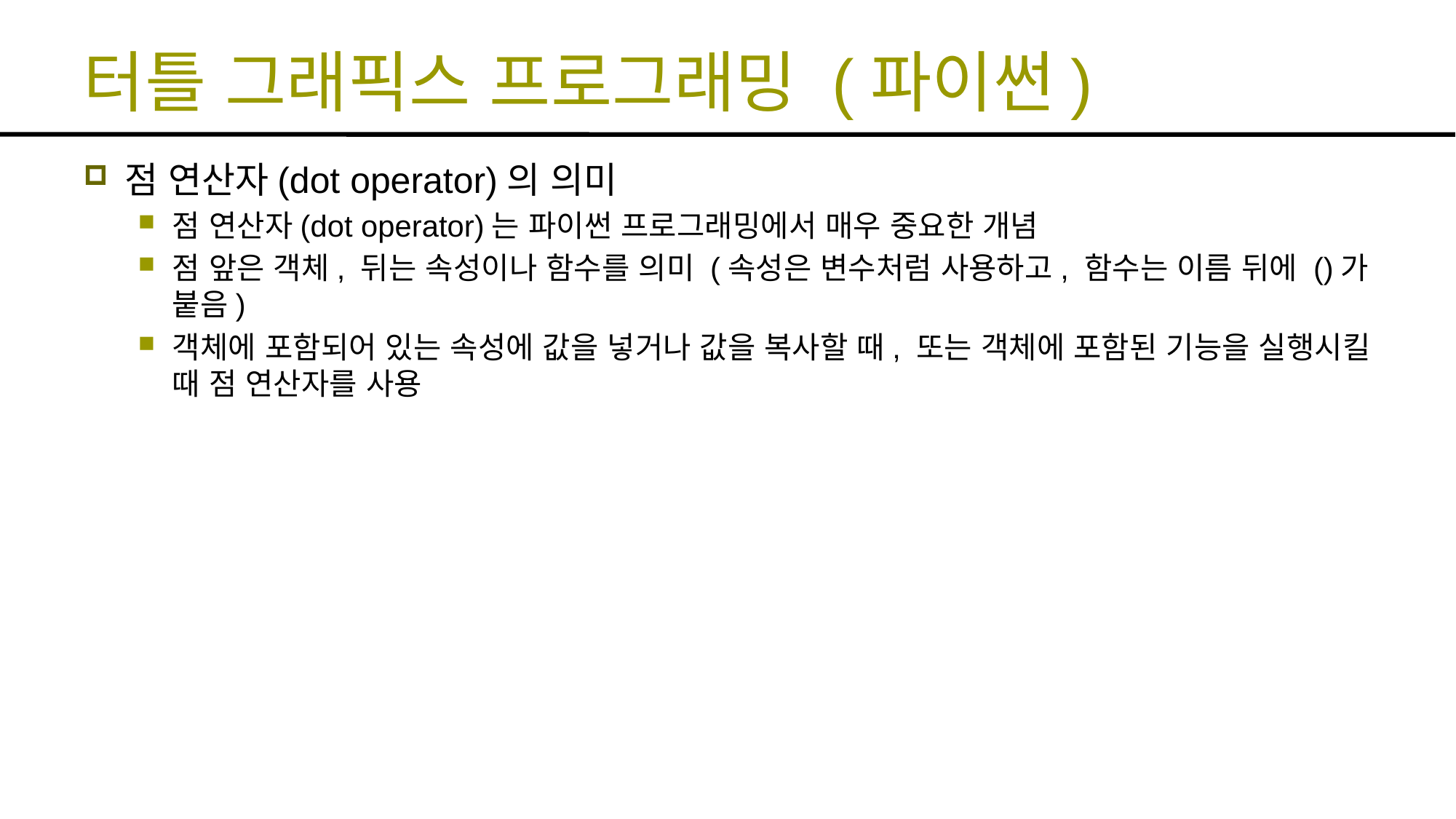

# 터틀 그래픽스 프로그래밍 (파이썬)
점 연산자(dot operator)의 의미
점 연산자(dot operator)는 파이썬 프로그래밍에서 매우 중요한 개념
점 앞은 객체, 뒤는 속성이나 함수를 의미 (속성은 변수처럼 사용하고, 함수는 이름 뒤에 ()가 붙음)
객체에 포함되어 있는 속성에 값을 넣거나 값을 복사할 때, 또는 객체에 포함된 기능을 실행시킬 때 점 연산자를 사용